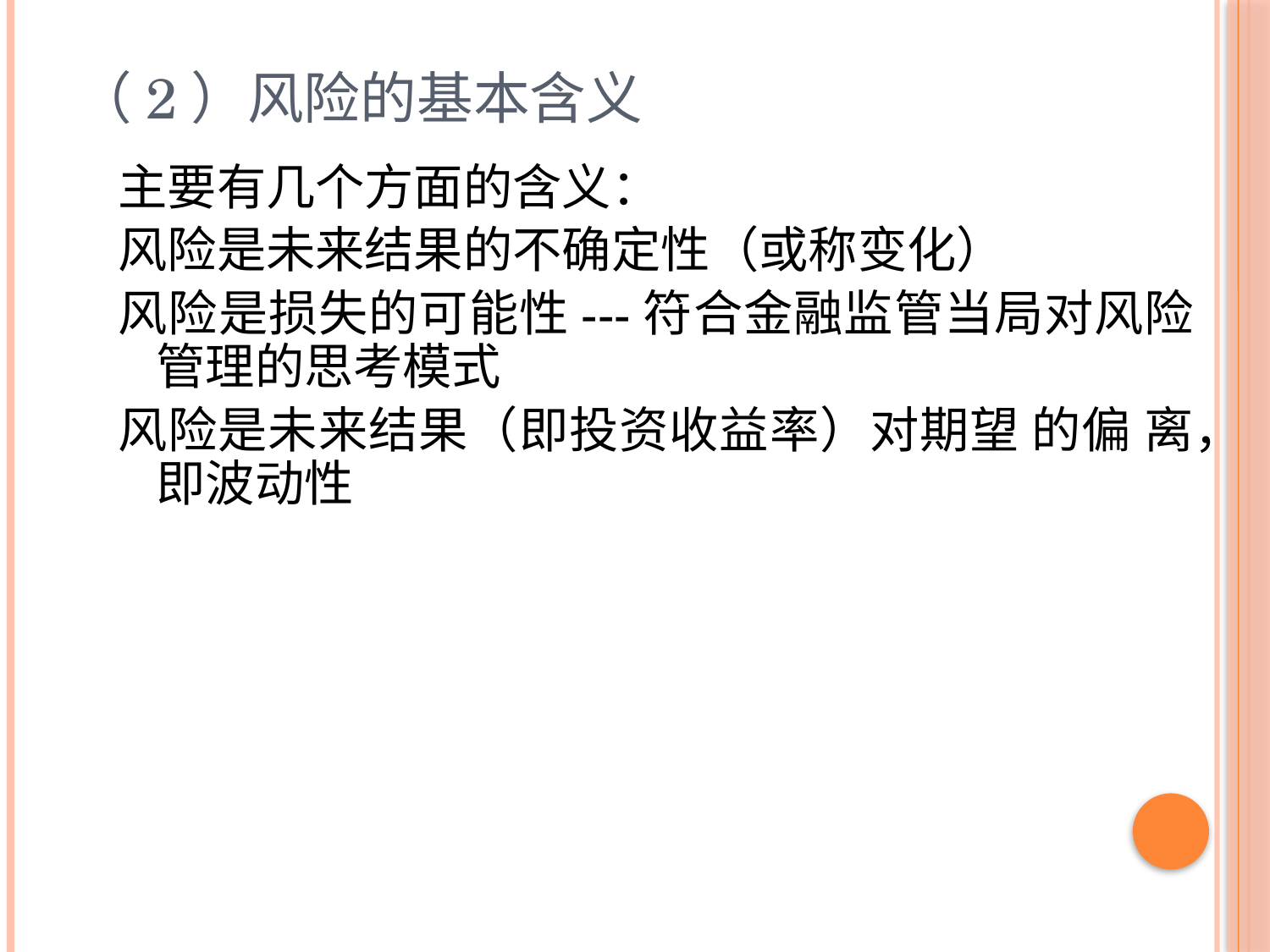

# （2）风险的基本含义
主要有几个方面的含义：
风险是未来结果的不确定性（或称变化）
风险是损失的可能性---符合金融监管当局对风险管理的思考模式
风险是未来结果（即投资收益率）对期望 的偏 离，即波动性